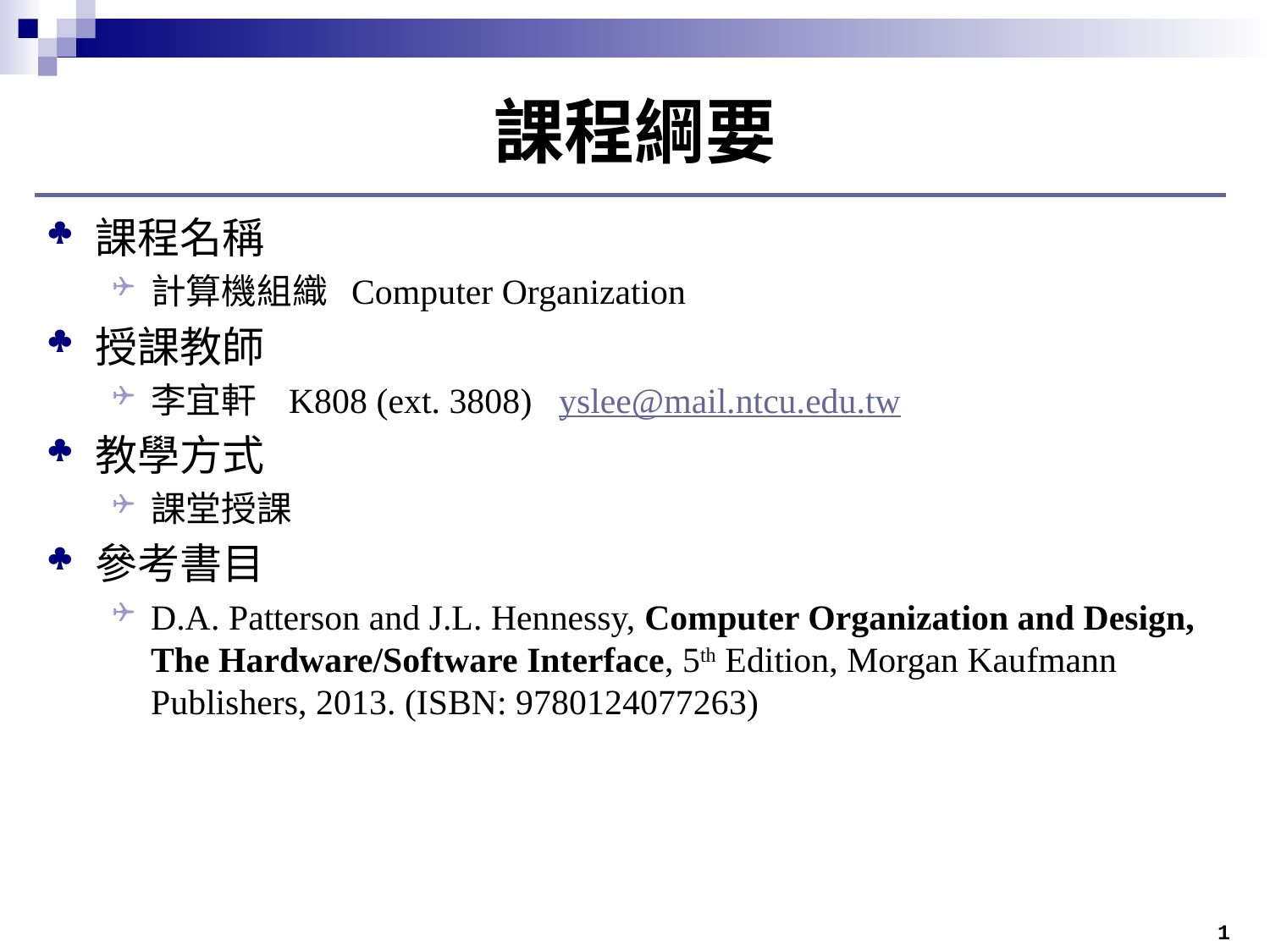

# 課程綱要
課程名稱
計算機組織  Computer Organization
授課教師
李宜軒   K808 (ext. 3808)   yslee@mail.ntcu.edu.tw
教學方式
課堂授課
參考書目
D.A. Patterson and J.L. Hennessy, Computer Organization and Design, The Hardware/Software Interface, 5th Edition, Morgan Kaufmann Publishers, 2013. (ISBN: 9780124077263)
1